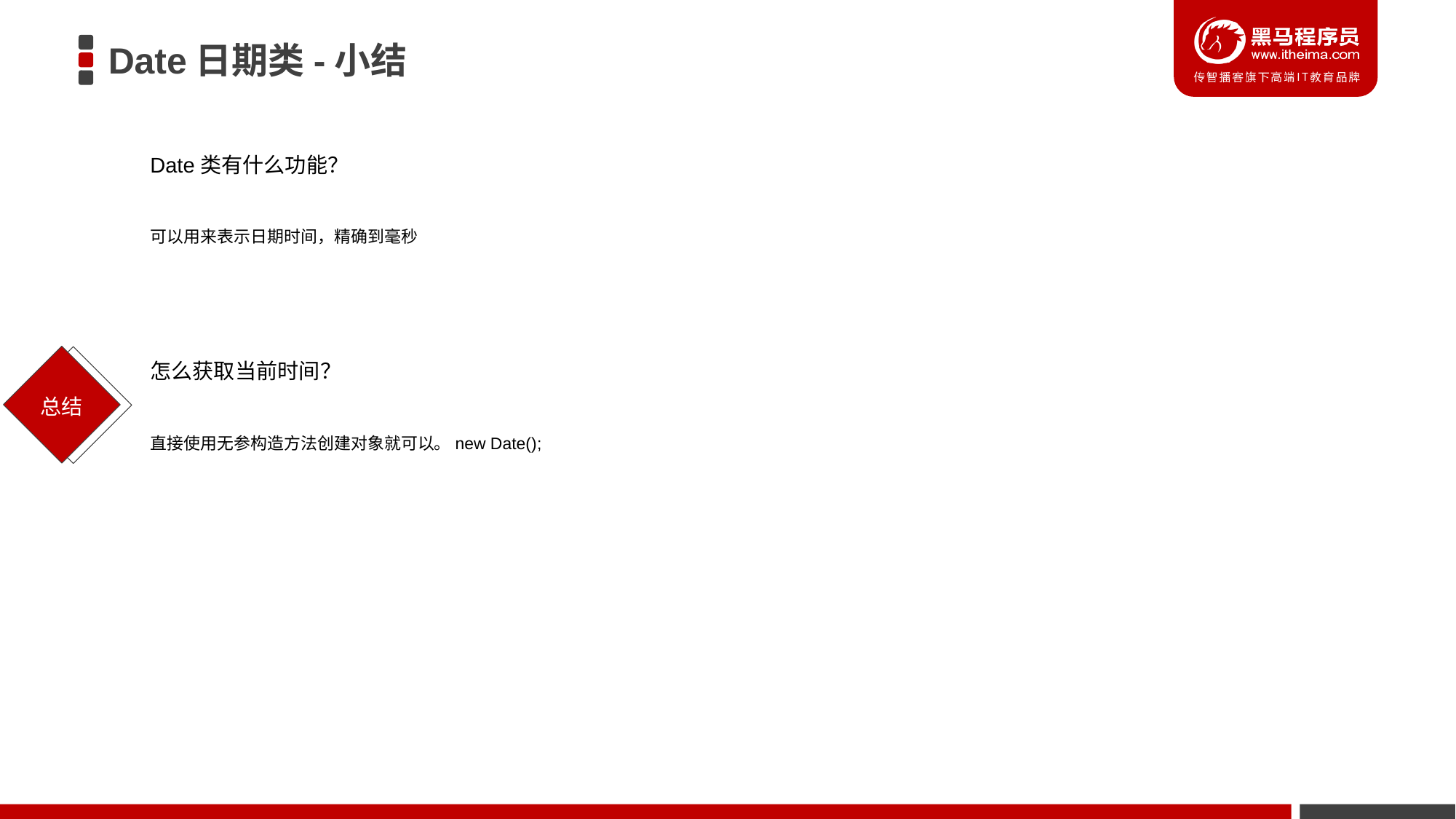

# Date日期类-小结
Date类有什么功能？
可以用来表示日期时间，精确到毫秒
怎么获取当前时间？
直接使用无参构造方法创建对象就可以。new Date();